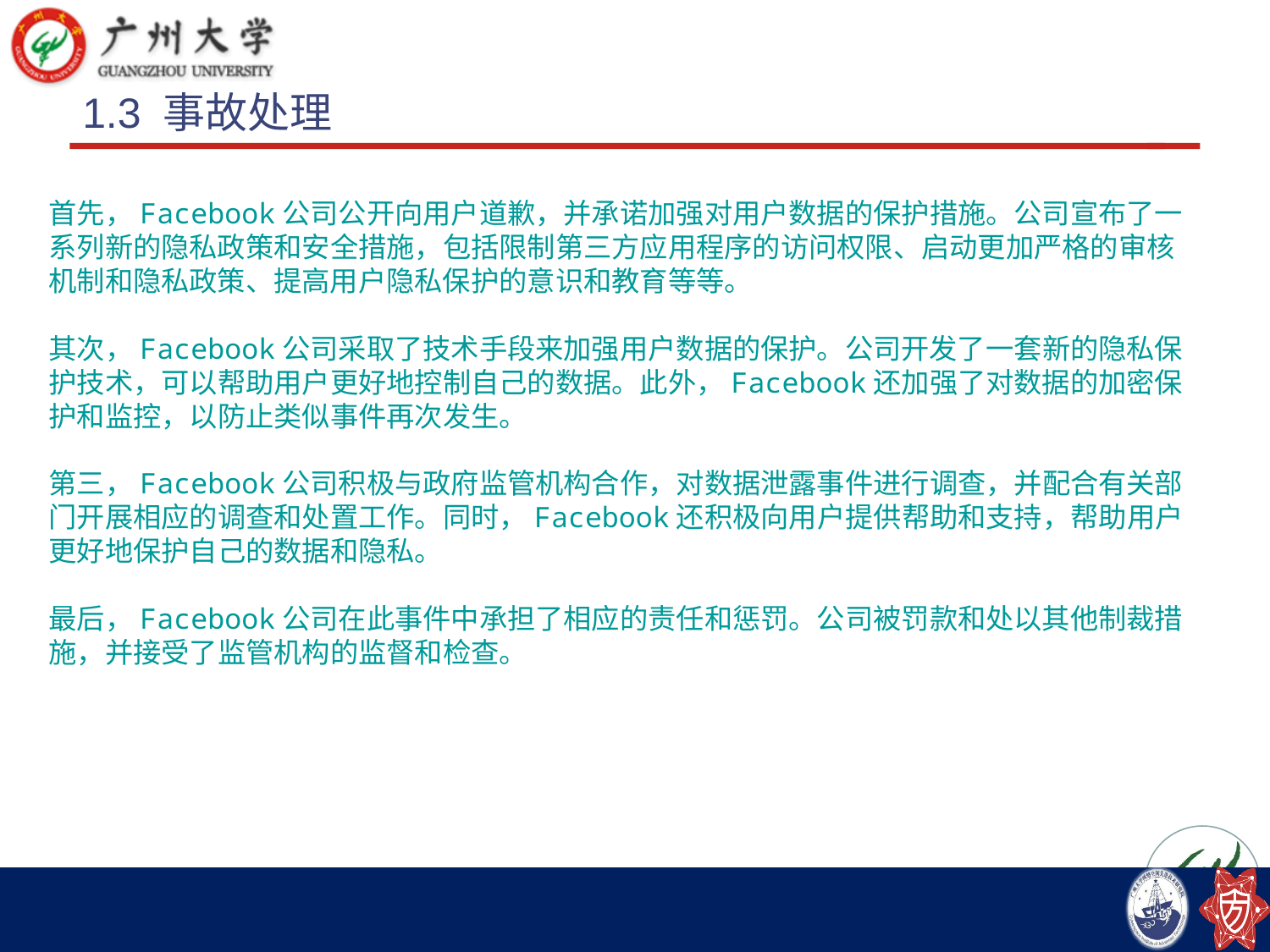

# 1.3 事故处理
首先，Facebook公司公开向用户道歉，并承诺加强对用户数据的保护措施。公司宣布了一系列新的隐私政策和安全措施，包括限制第三方应用程序的访问权限、启动更加严格的审核机制和隐私政策、提高用户隐私保护的意识和教育等等。

其次，Facebook公司采取了技术手段来加强用户数据的保护。公司开发了一套新的隐私保护技术，可以帮助用户更好地控制自己的数据。此外，Facebook还加强了对数据的加密保护和监控，以防止类似事件再次发生。

第三，Facebook公司积极与政府监管机构合作，对数据泄露事件进行调查，并配合有关部门开展相应的调查和处置工作。同时，Facebook还积极向用户提供帮助和支持，帮助用户更好地保护自己的数据和隐私。

最后，Facebook公司在此事件中承担了相应的责任和惩罚。公司被罚款和处以其他制裁措施，并接受了监管机构的监督和检查。
7